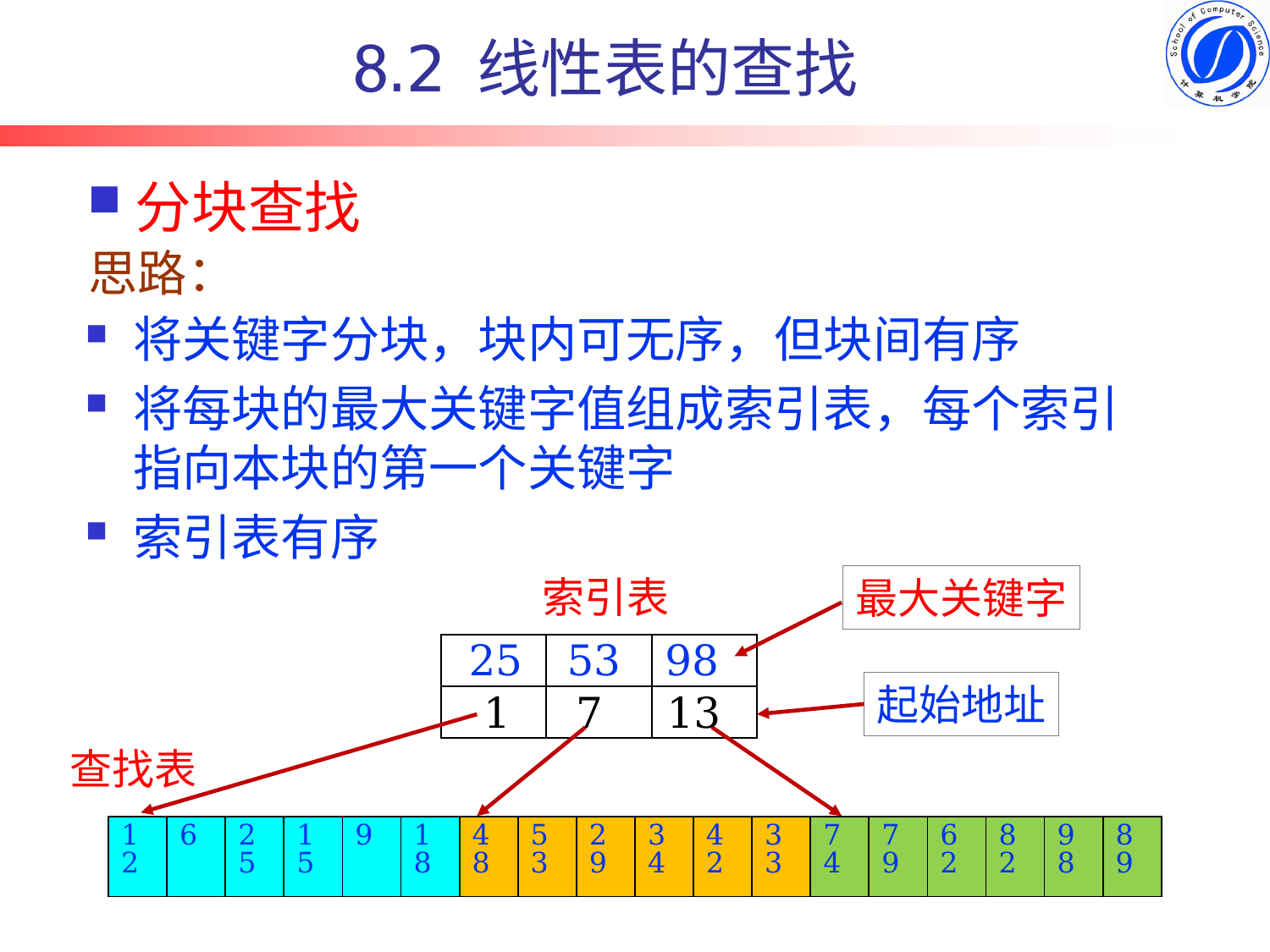

8.2 线性表的查找
# 分块查找
思路：
将关键字分块，块内可无序，但块间有序
将每块的最大关键字值组成索引表，每个索引指向本块的第一个关键字
索引表有序

索引表
最大关键字
25
53
98
|  |  |  |
| --- | --- | --- |
|  |  |  |
起始地址
1
7
13
查找表
| 12 | 6 | 25 | 15 | 9 | 18 | 48 | 53 | 29 | 34 | 42 | 33 | 74 | 79 | 62 | 82 | 98 | 89 |
| --- | --- | --- | --- | --- | --- | --- | --- | --- | --- | --- | --- | --- | --- | --- | --- | --- | --- |